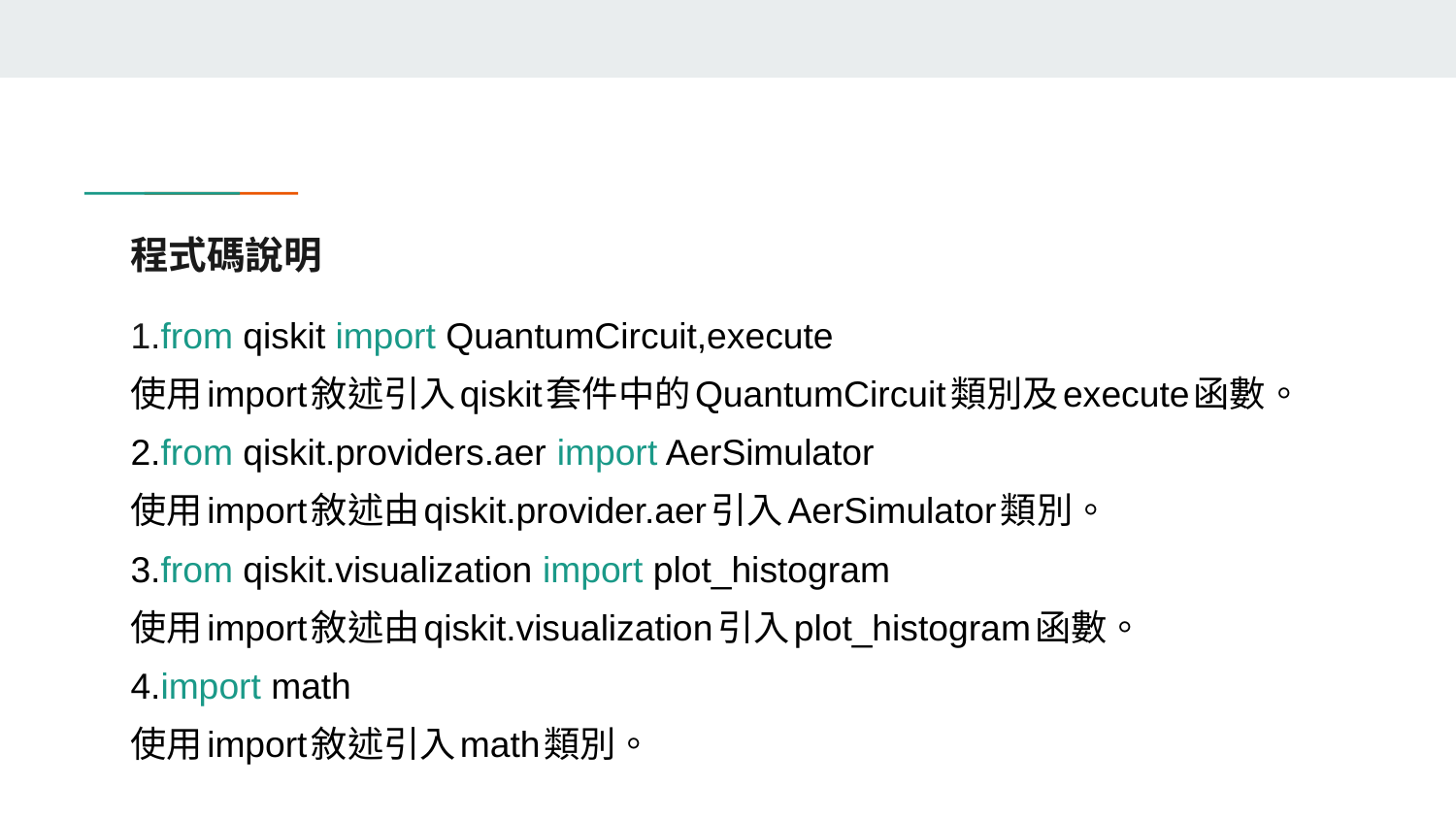

# 程式碼說明
1.from qiskit import QuantumCircuit,execute
使用import敘述引入qiskit套件中的QuantumCircuit類別及execute函數。
2.from qiskit.providers.aer import AerSimulator
使用import敘述由qiskit.provider.aer引入AerSimulator類別。
3.from qiskit.visualization import plot_histogram
使用import敘述由qiskit.visualization引入plot_histogram函數。
4.import math
使用import敘述引入math類別。